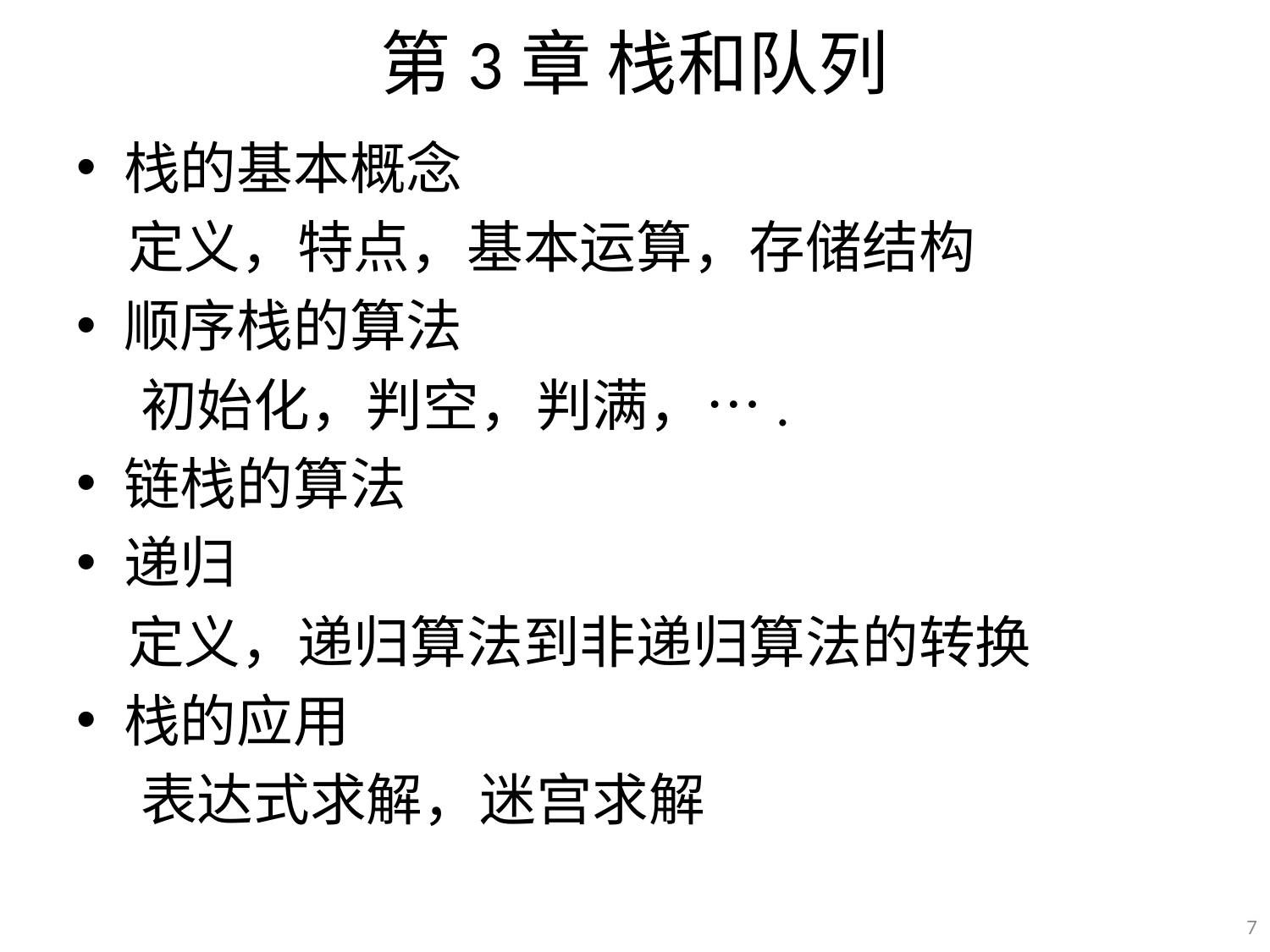

# 第3章 栈和队列
栈的基本概念
   定义，特点，基本运算，存储结构
顺序栈的算法
    初始化，判空，判满，….
链栈的算法
递归
   定义，递归算法到非递归算法的转换
栈的应用
    表达式求解，迷宫求解
7